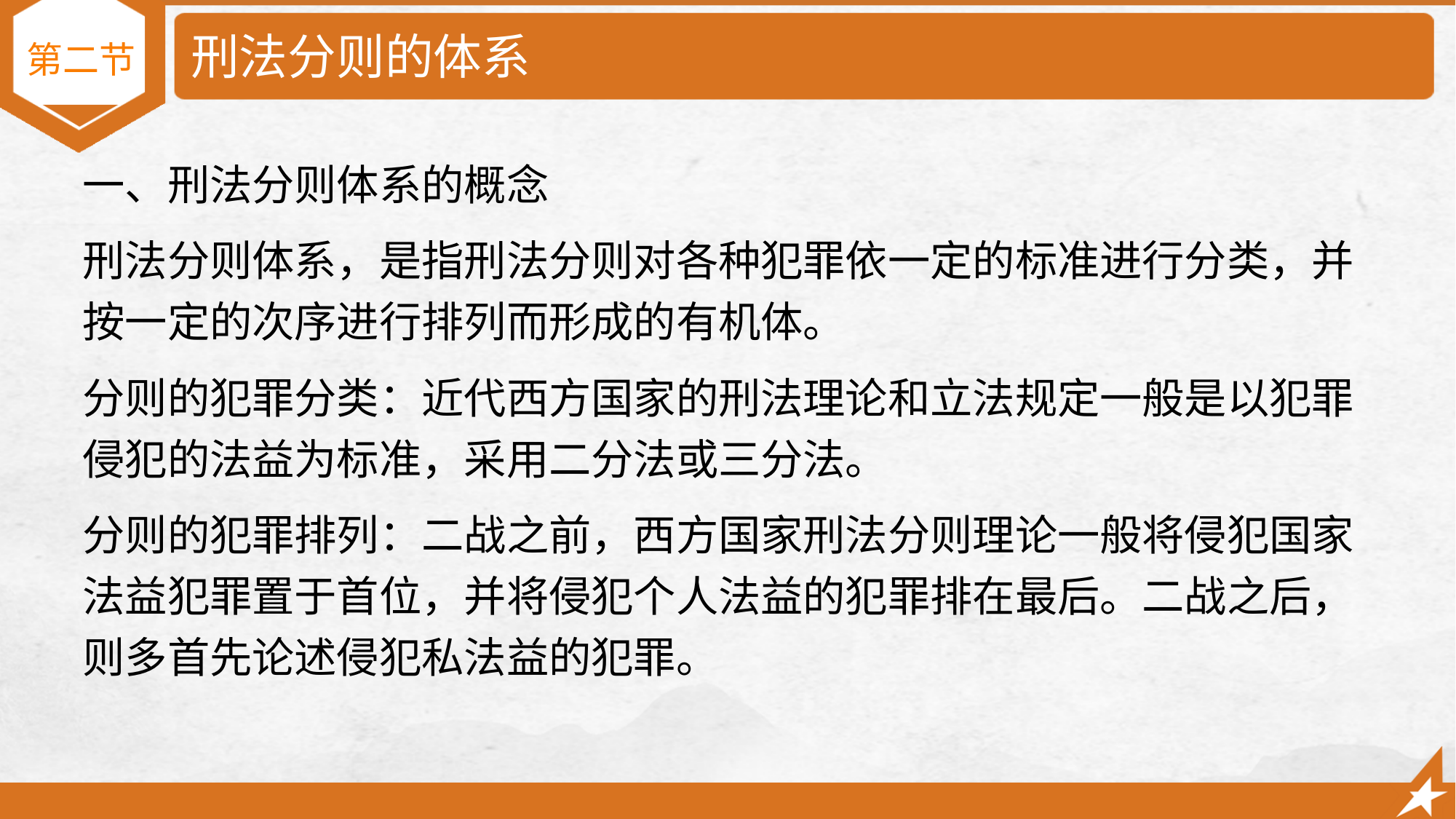

# 刑法分则的体系
第二节
一、刑法分则体系的概念
刑法分则体系，是指刑法分则对各种犯罪依一定的标准进行分类，并按一定的次序进行排列而形成的有机体。
分则的犯罪分类：近代西方国家的刑法理论和立法规定一般是以犯罪侵犯的法益为标准，采用二分法或三分法。
分则的犯罪排列：二战之前，西方国家刑法分则理论一般将侵犯国家法益犯罪置于首位，并将侵犯个人法益的犯罪排在最后。二战之后，则多首先论述侵犯私法益的犯罪。